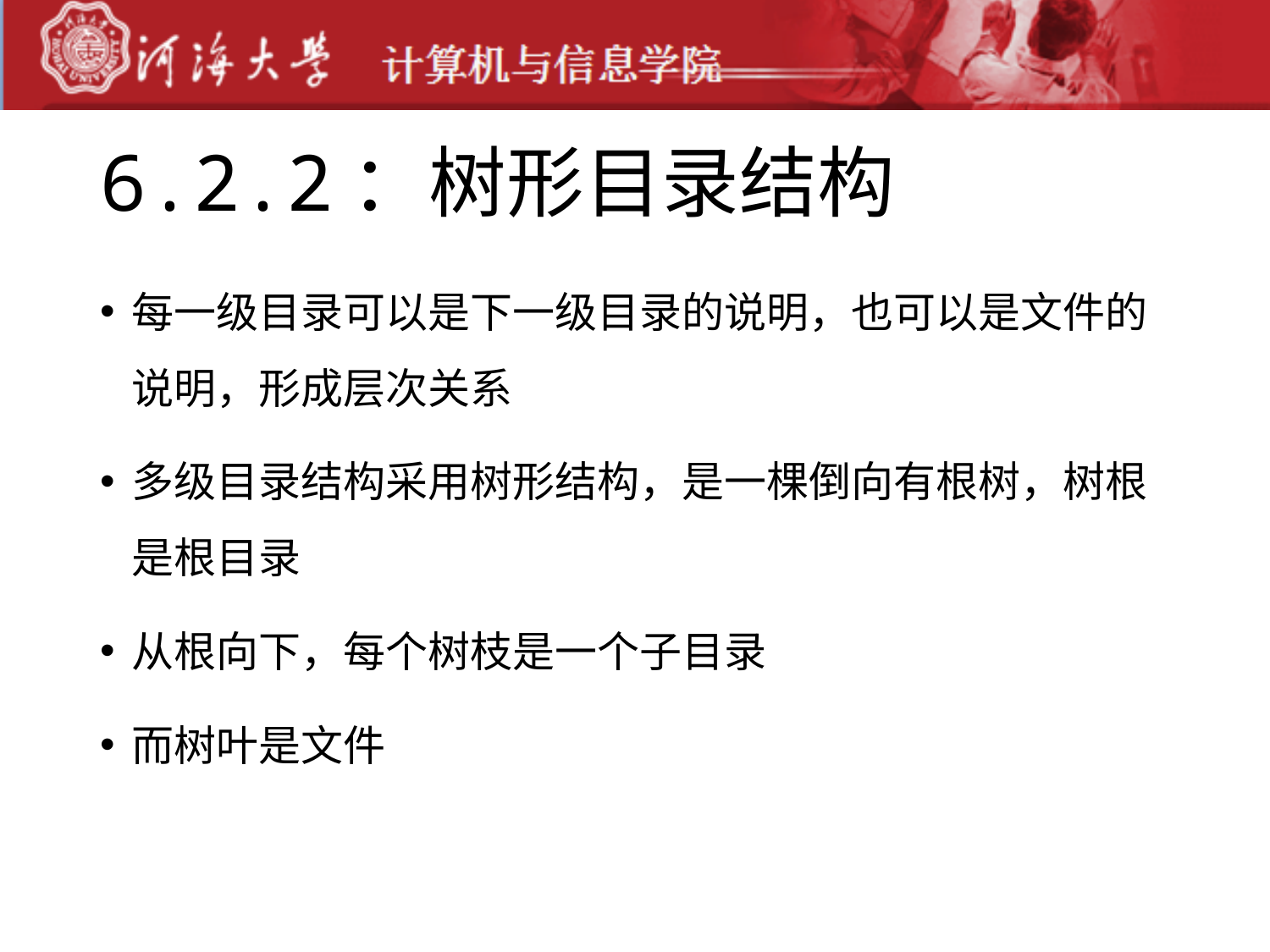

# 6.2.2：树形目录结构
每一级目录可以是下一级目录的说明，也可以是文件的说明，形成层次关系
多级目录结构采用树形结构，是一棵倒向有根树，树根是根目录
从根向下，每个树枝是一个子目录
而树叶是文件